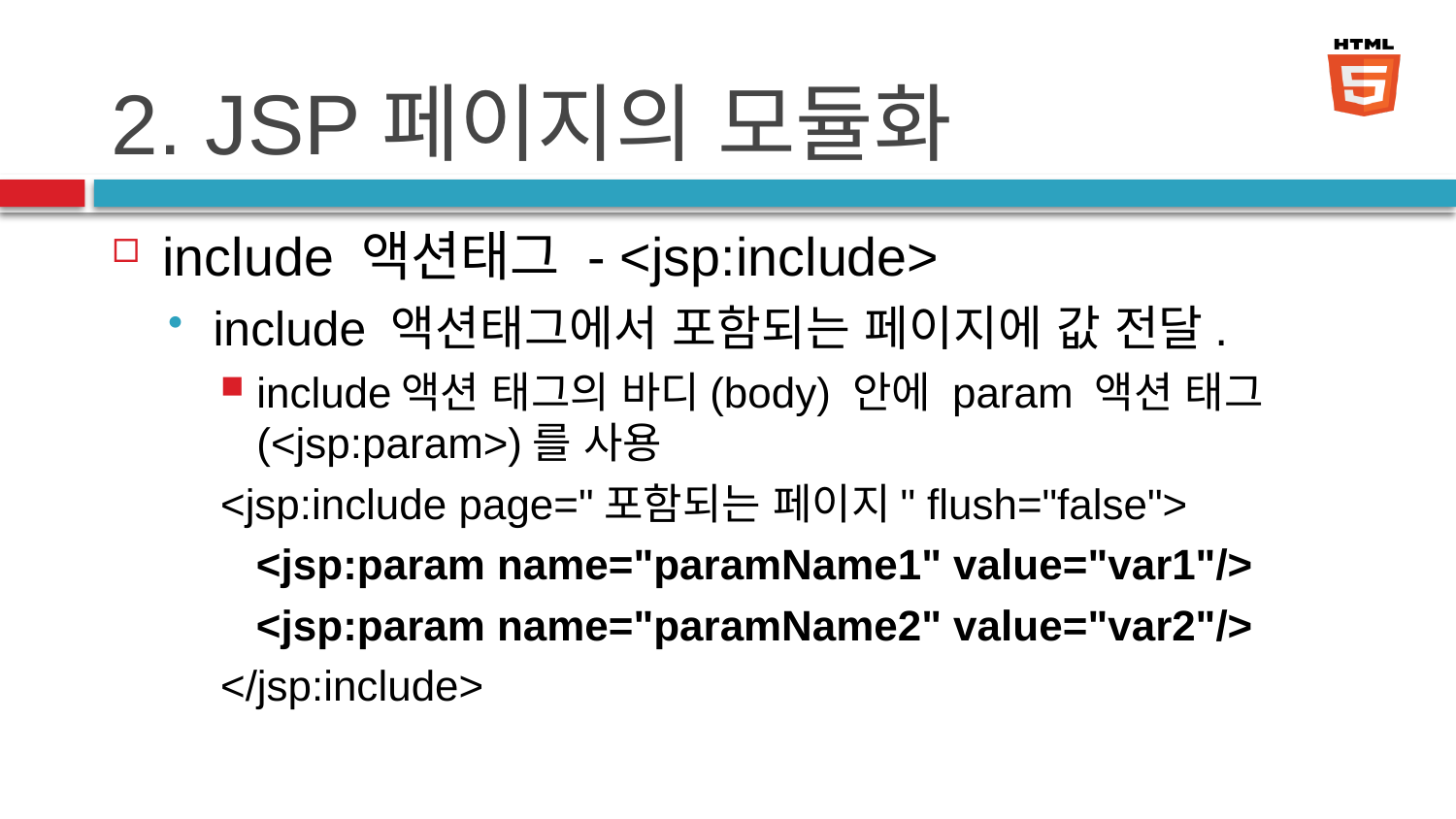

# 2. JSP페이지의 모듈화
include 액션태그 - <jsp:include>
include 액션태그에서 포함되는 페이지에 값 전달.
include액션 태그의 바디(body) 안에 param 액션 태그(<jsp:param>)를 사용
<jsp:include page="포함되는 페이지" flush="false">
   <jsp:param name="paramName1" value="var1"/>
   <jsp:param name="paramName2" value="var2"/>
</jsp:include>